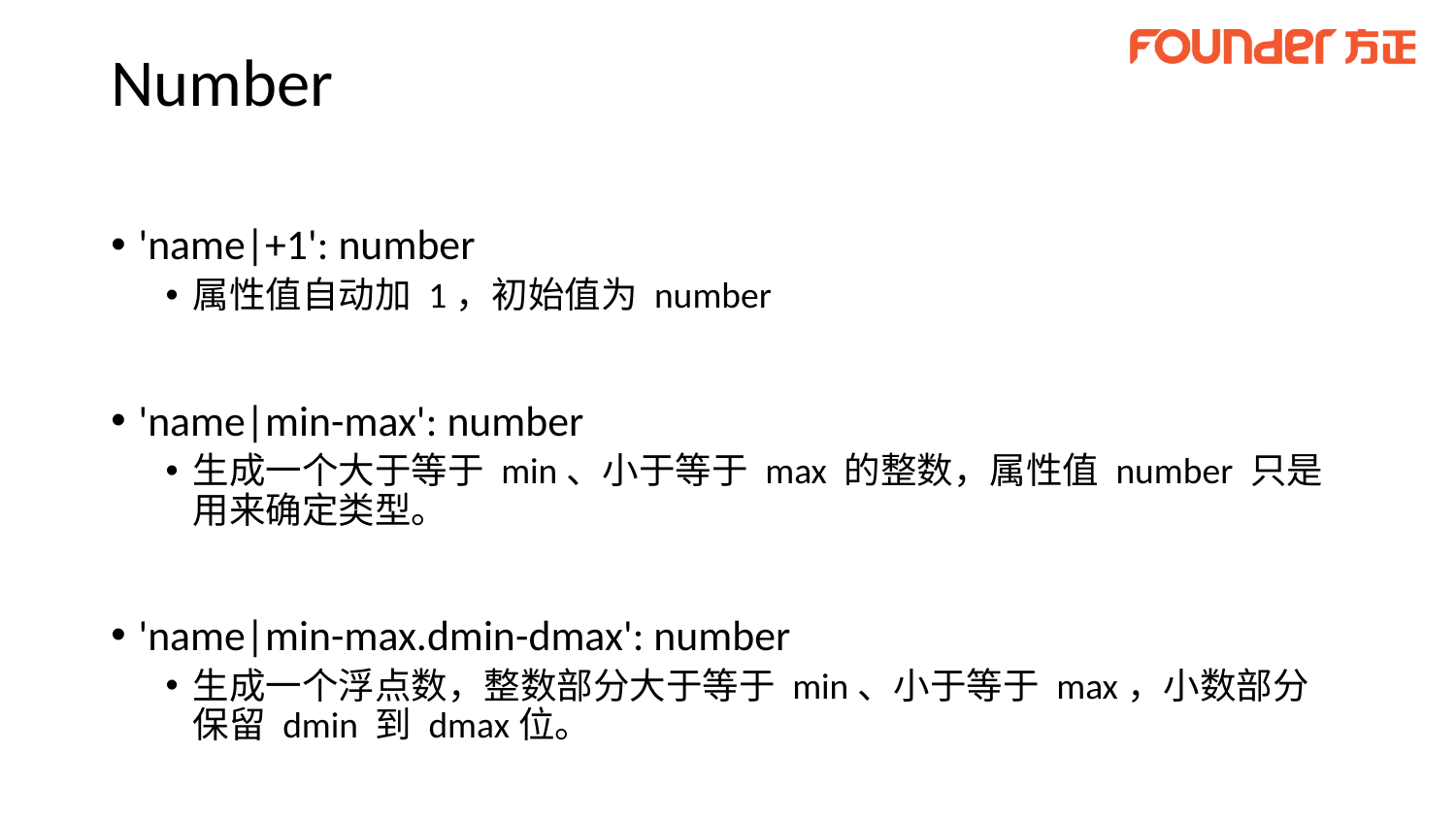

# Number
'name|+1': number
属性值自动加 1，初始值为 number

'name|min-max': number
生成一个大于等于 min、小于等于 max 的整数，属性值 number 只是用来确定类型。

'name|min-max.dmin-dmax': number
生成一个浮点数，整数部分大于等于 min、小于等于 max，小数部分保留 dmin 到 dmax位。